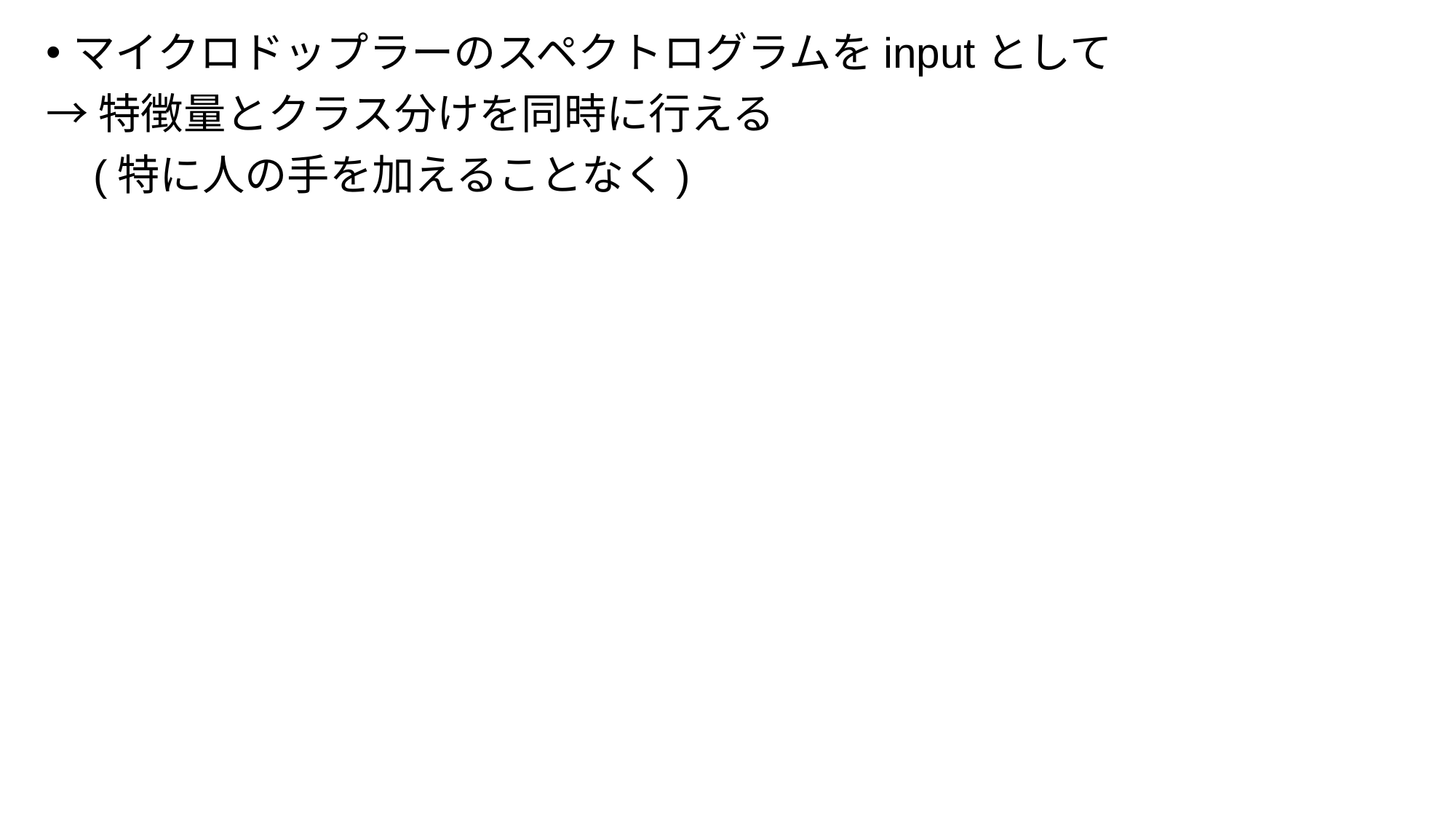

マイクロドップラーのスペクトログラムをinputとして
→特徴量とクラス分けを同時に行える
    (特に人の手を加えることなく)